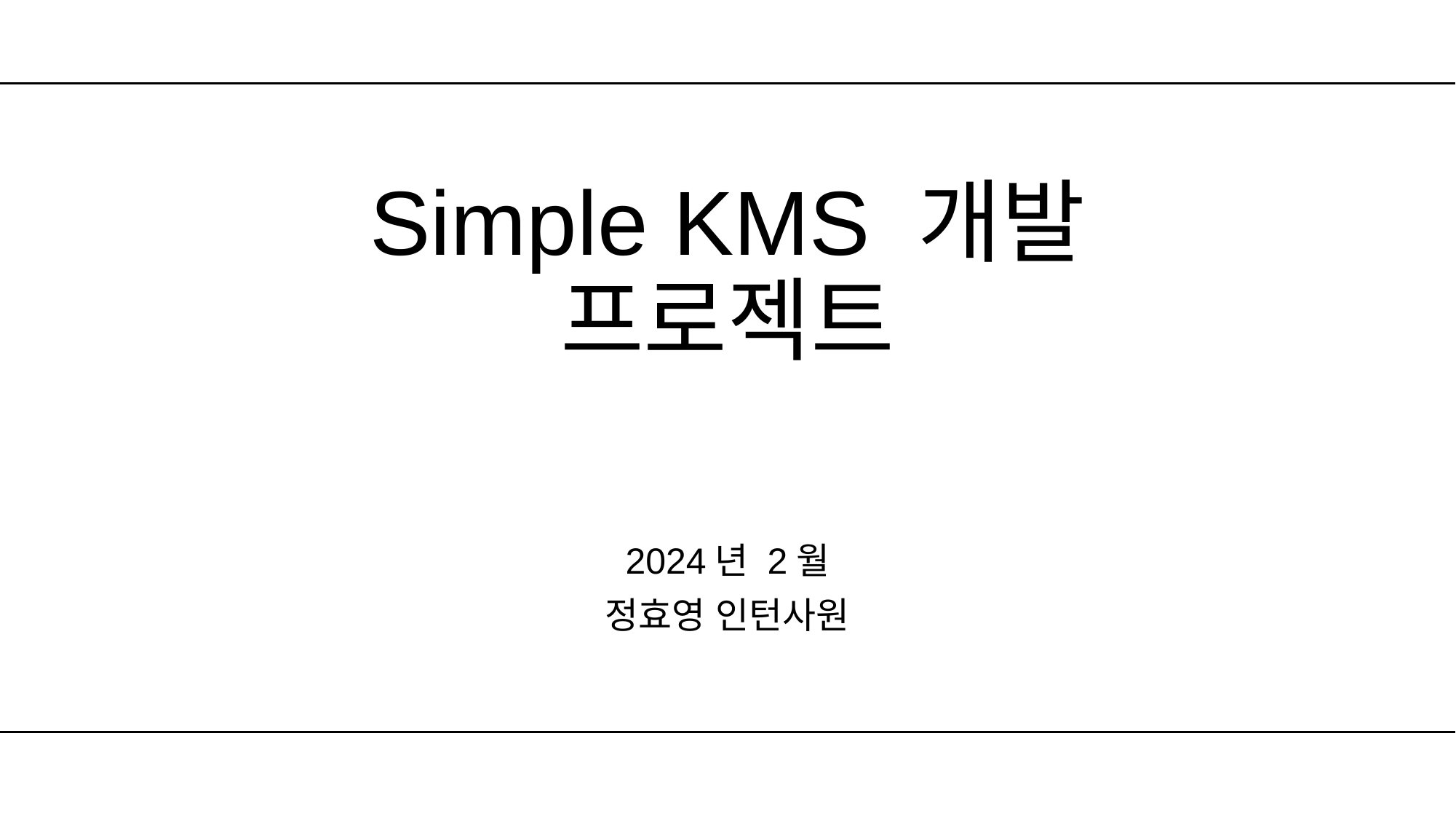

# Simple KMS 개발 프로젝트
2024년 2월
정효영 인턴사원